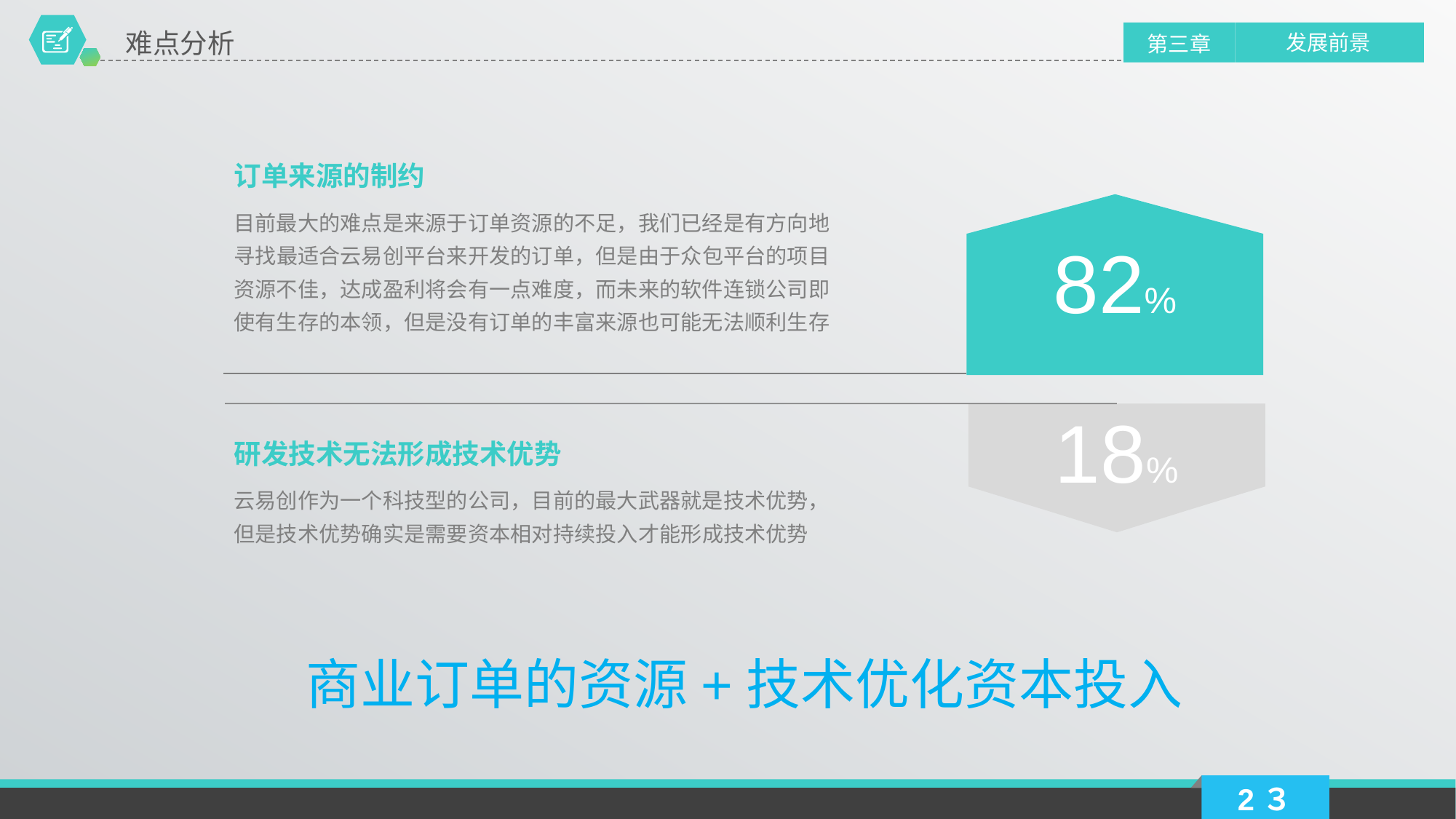

难点分析
发展前景
第三章

订单来源的制约

82%
目前最大的难点是来源于订单资源的不足，我们已经是有方向地寻找最适合云易创平台来开发的订单，但是由于众包平台的项目资源不佳，达成盈利将会有一点难度，而未来的软件连锁公司即使有生存的本领，但是没有订单的丰富来源也可能无法顺利生存
18%

研发技术无法形成技术优势
云易创作为一个科技型的公司，目前的最大武器就是技术优势，但是技术优势确实是需要资本相对持续投入才能形成技术优势
商业订单的资源+技术优化资本投入

 2３

延时符